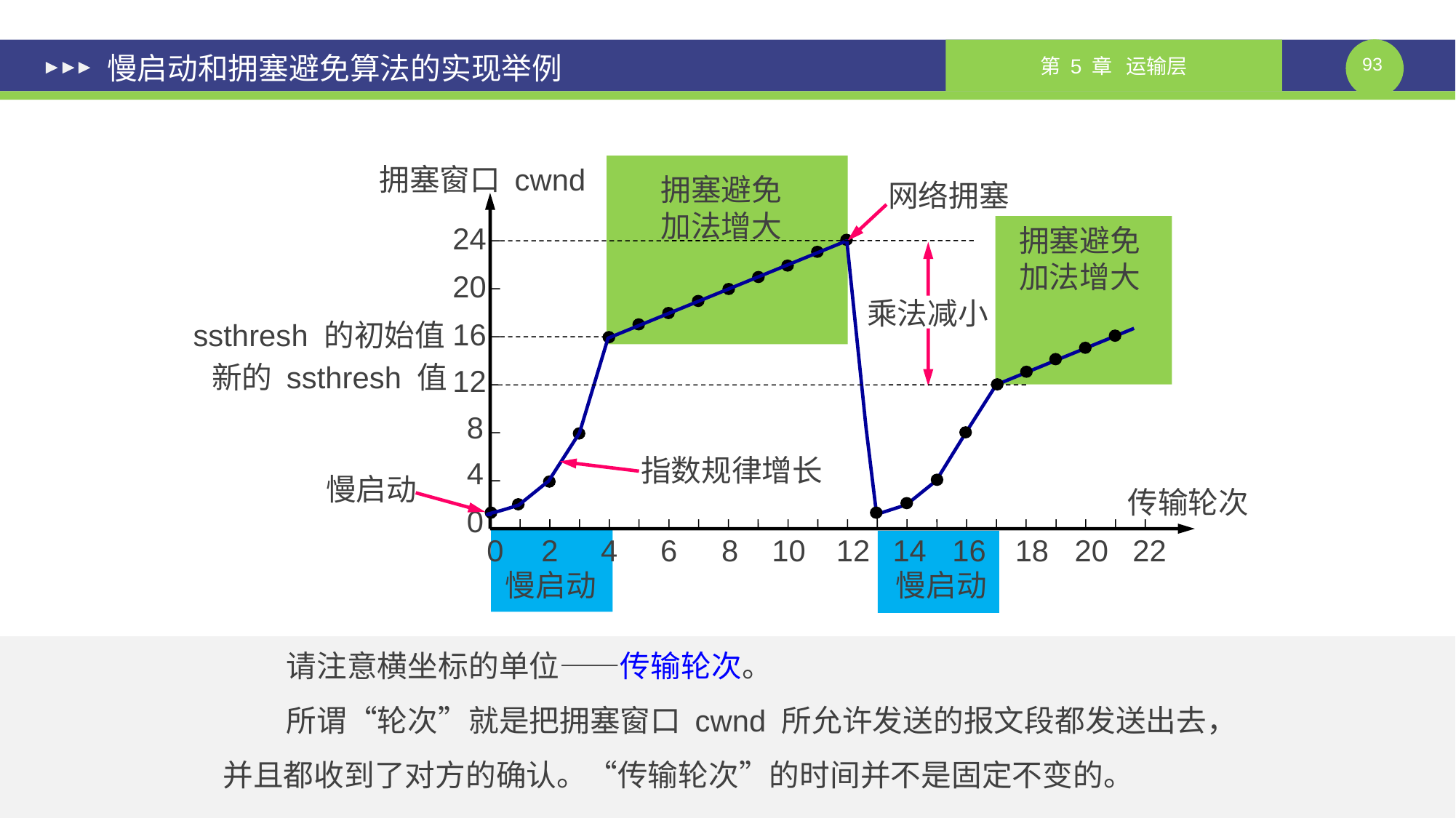

# 慢启动和拥塞避免算法的实现举例
拥塞窗口 cwnd

拥塞避免
加法增大
网络拥塞

24

拥塞避免
加法增大

20

乘法减小

16
ssthresh 的初始值

新的 ssthresh 值

12

8

指数规律增长
4

慢启动

传输轮次

0

0
2
4
6
8
10
12
14
16
18
20
22

慢启动
慢启动
请注意横坐标的单位——传输轮次。
所谓“轮次”就是把拥塞窗口 cwnd 所允许发送的报文段都发送出去，并且都收到了对方的确认。“传输轮次”的时间并不是固定不变的。

课件制作人：谢钧  谢希仁